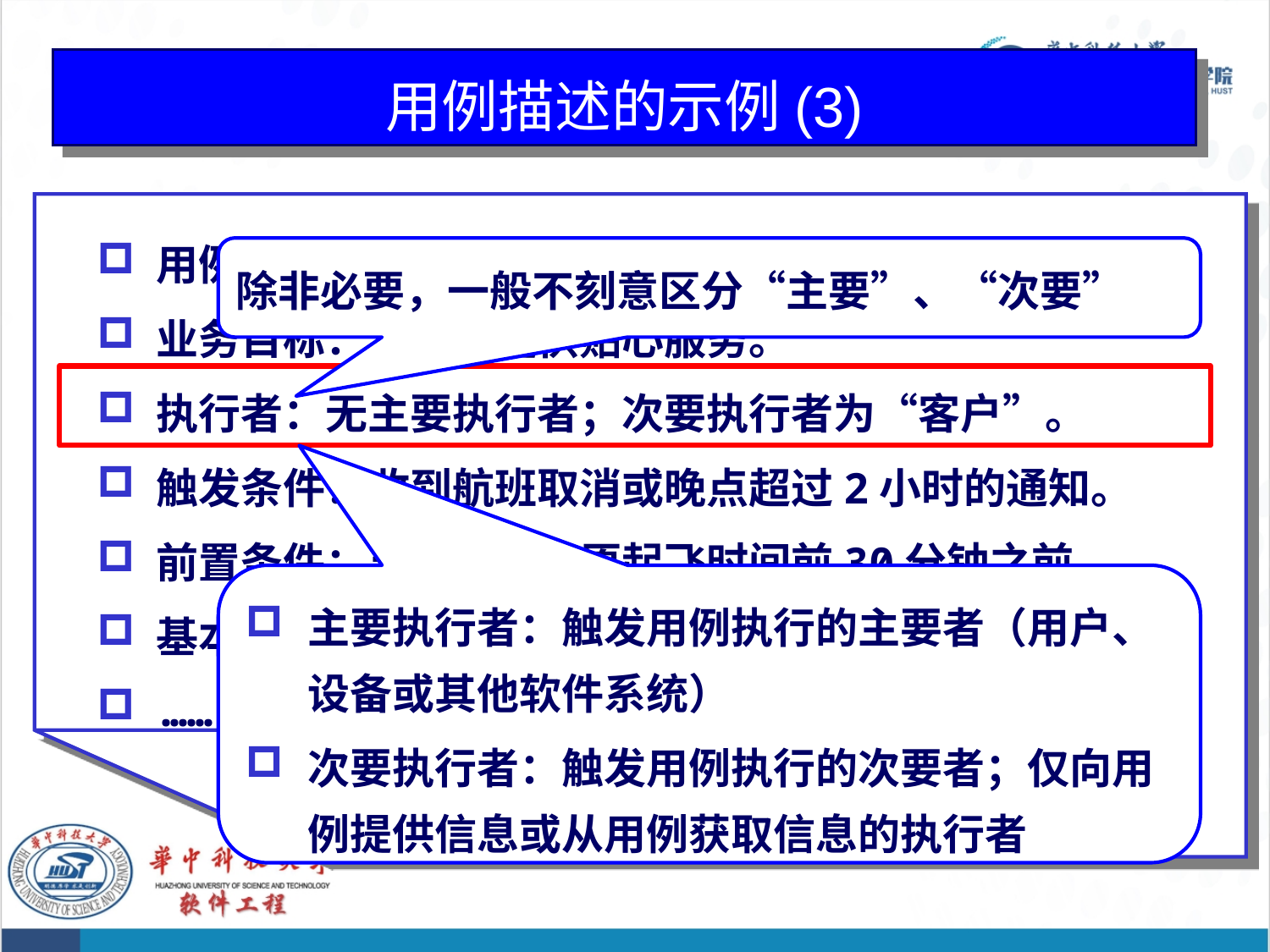

70
# 用例描述的示例(3)
 用例名称：航班状态变更通知。
 业务目标：为客户提供贴心服务。
 执行者：无主要执行者；次要执行者为“客户”。
 触发条件：收到航班取消或晚点超过2小时的通知。
 前置条件：当前时间在原起飞时间前30分钟之前。
 基本动作序列：……
 ……
除非必要，一般不刻意区分“主要”、“次要”

主要执行者：触发用例执行的主要者（用户、设备或其他软件系统）
次要执行者：触发用例执行的次要者；仅向用例提供信息或从用例获取信息的执行者